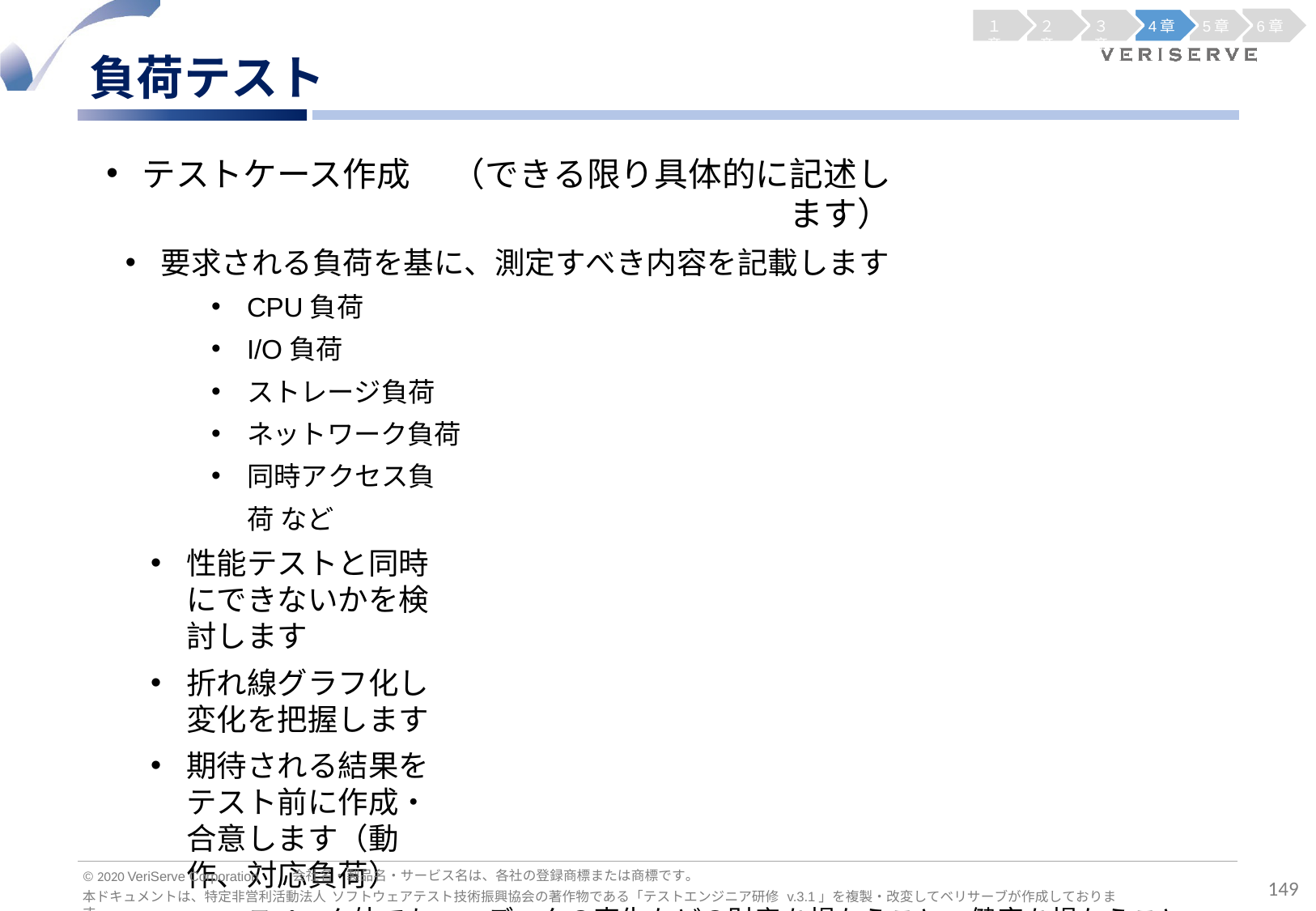

１章
２章
３章
4章
5章
6章
負荷テスト

テストケース作成	（できる限り具体的に記述します）
要求される負荷を基に、測定すべき内容を記載します
CPU負荷
I/O負荷
ストレージ負荷
ネットワーク負荷
同時アクセス負荷 など
性能テストと同時にできないかを検討します
折れ線グラフ化し変化を把握します
期待される結果をテスト前に作成・合意します（動作、対応負荷）
スペック外でも……データの喪失などの財産を損なうこと、健康を損なうこと、環境 を損なうこと、セーブティ＆セキュリティ問題を起こすなどしてはダメ
会社名・製品名・サービス名は、各社の登録商標または商標です。
© 2020 VeriServe Corporation
149
本ドキュメントは、特定非営利活動法人 ソフトウェアテスト技術振興協会の著作物である「テストエンジニア研修 v.3.1」を複製・改変してベリサーブが作成しております。